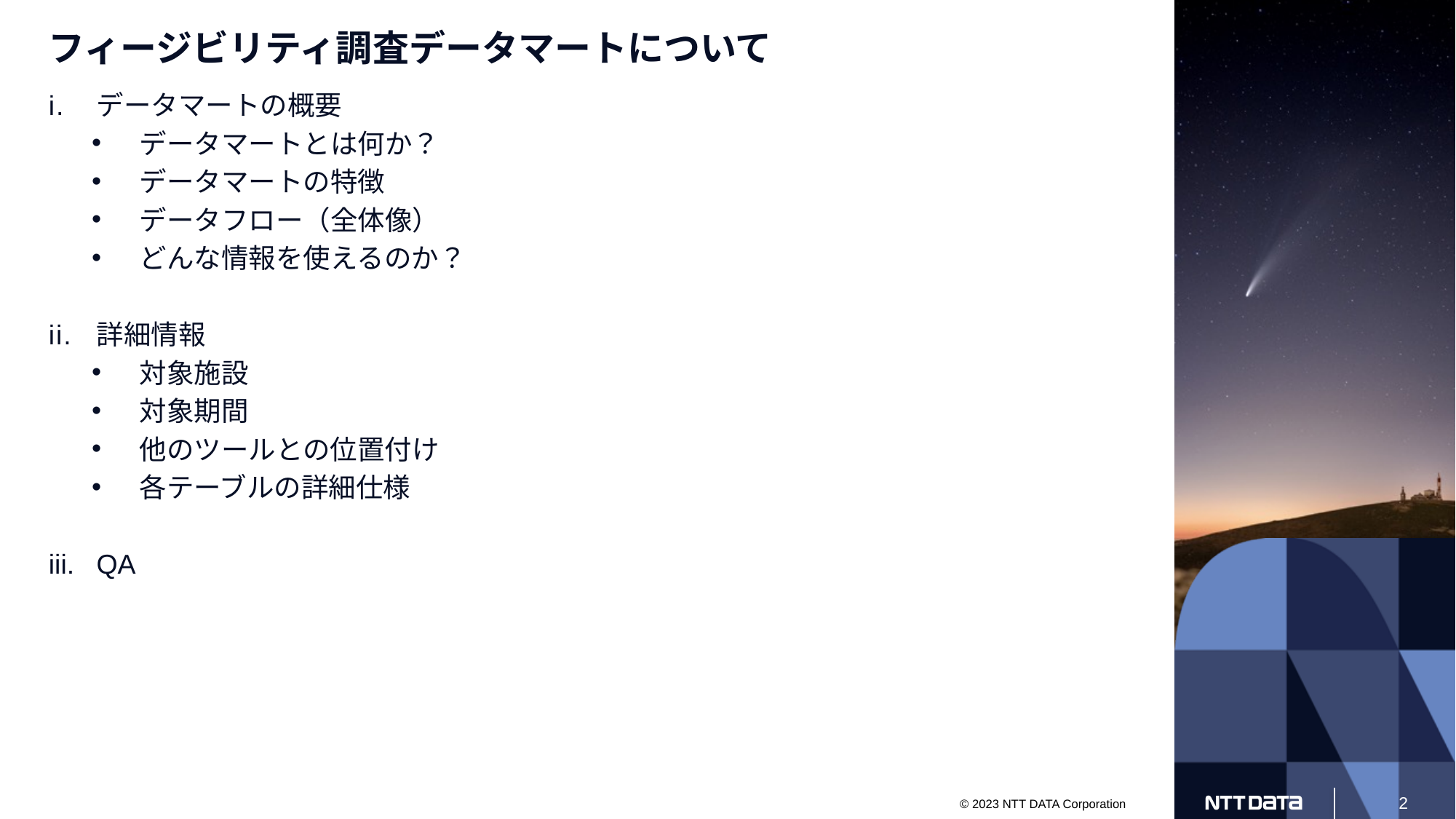

# フィージビリティ調査データマートについて
データマートの概要
データマートとは何か？
データマートの特徴
データフロー（全体像）
どんな情報を使えるのか？

詳細情報
対象施設
対象期間
他のツールとの位置付け
各テーブルの詳細仕様

QA